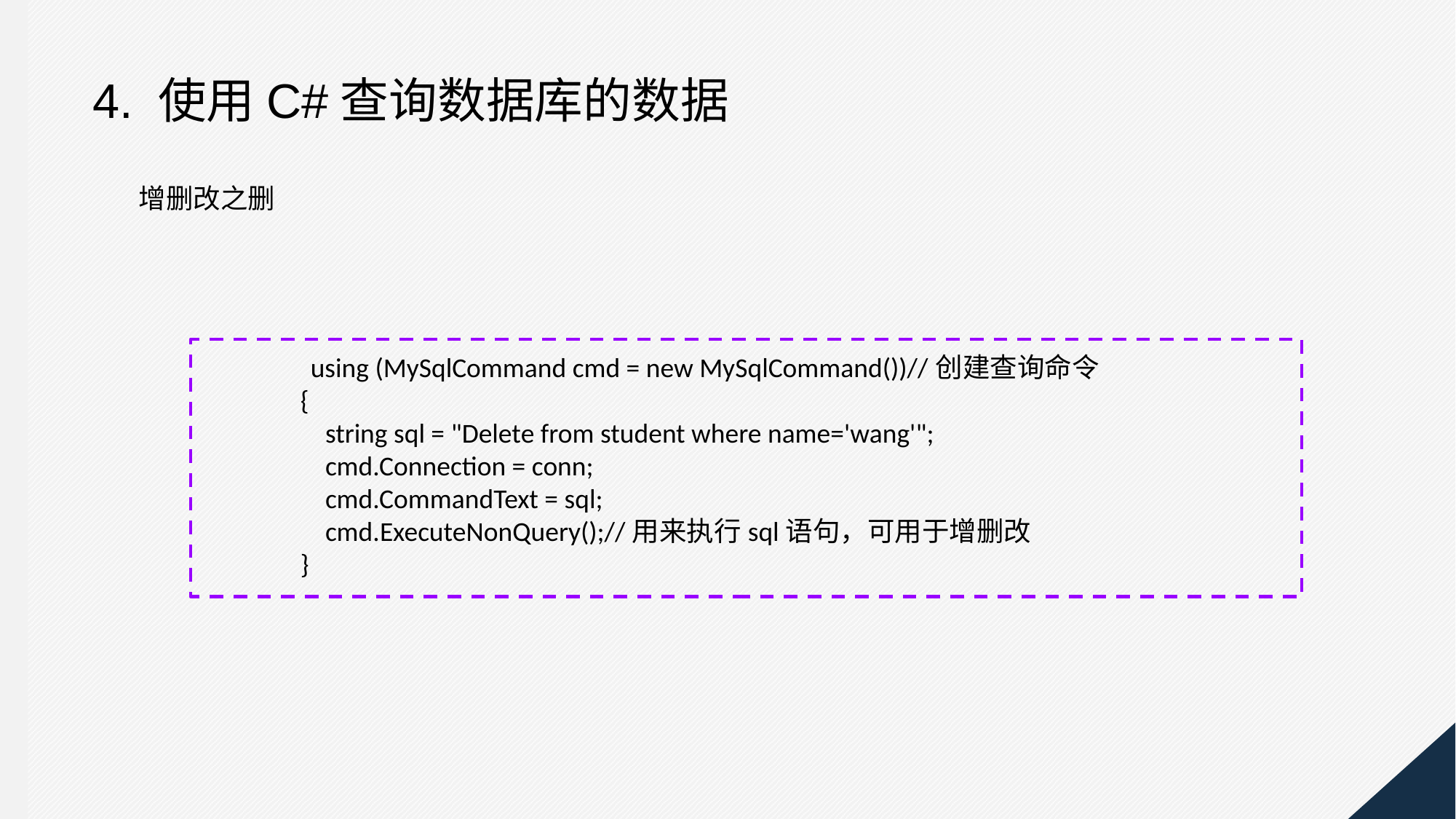

4. 使用C#查询数据库的数据
增删改之删

	using (MySqlCommand cmd = new MySqlCommand())//创建查询命令
                {
                    string sql = "Delete from student where name='wang'";
                    cmd.Connection = conn;
                    cmd.CommandText = sql;
                    cmd.ExecuteNonQuery();//用来执行sql语句，可用于增删改
                }
25